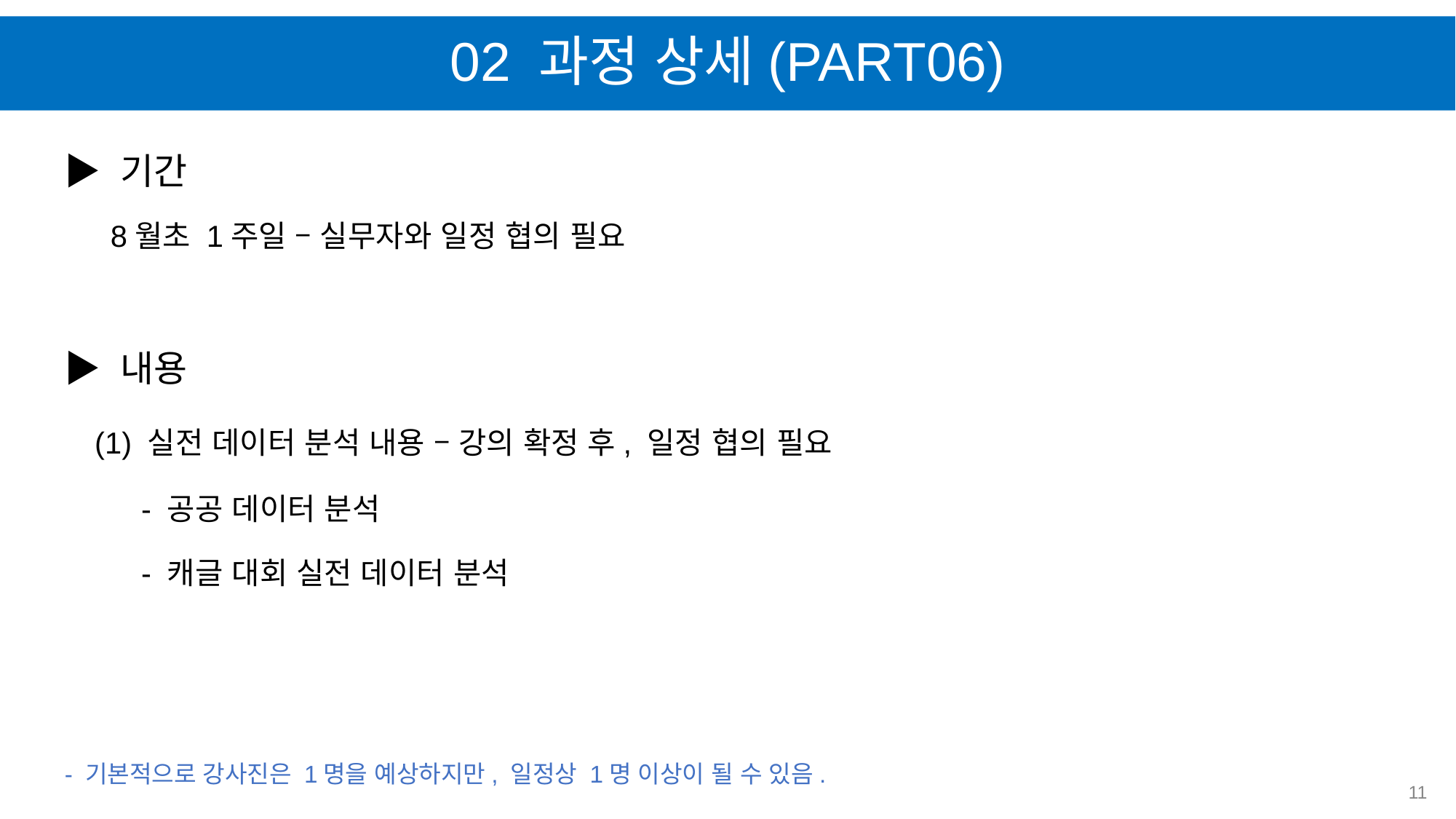

# 02 과정 상세(PART06)
▶ 기간
8월초 1주일 – 실무자와 일정 협의 필요
▶ 내용
(1) 실전 데이터 분석 내용 – 강의 확정 후, 일정 협의 필요
- 공공 데이터 분석
- 캐글 대회 실전 데이터 분석
- 기본적으로 강사진은 1명을 예상하지만, 일정상 1명 이상이 될 수 있음.
11